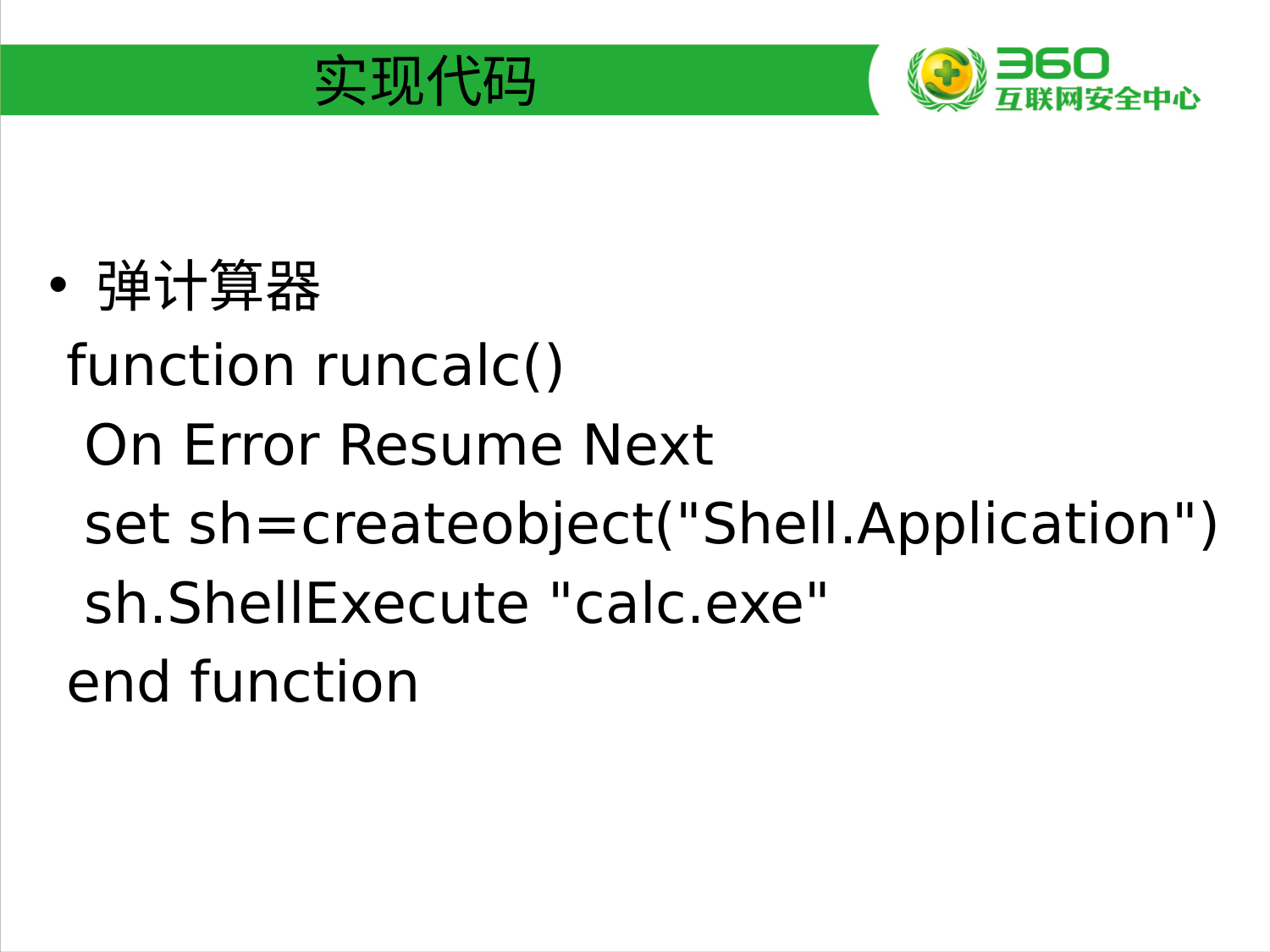

# 实现代码
弹计算器
 function runcalc()
  On Error Resume Next
  set sh=createobject("Shell.Application")
  sh.ShellExecute "calc.exe"
 end function